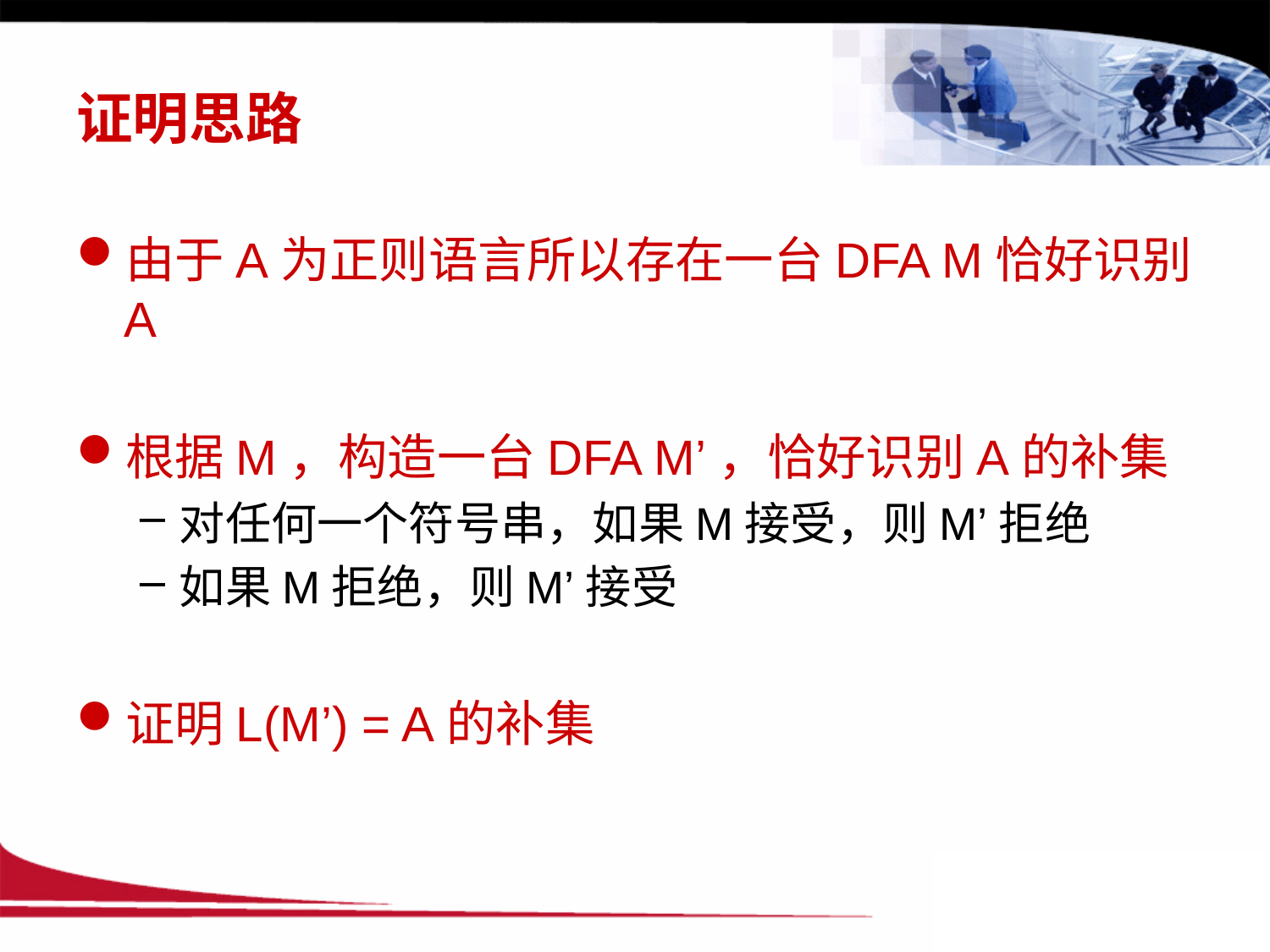

# 证明思路
由于A为正则语言所以存在一台DFA M恰好识别A

根据M，构造一台DFA M’，恰好识别A的补集
对任何一个符号串，如果M接受，则M’拒绝
如果M拒绝，则M’接受

证明L(M’) = A的补集